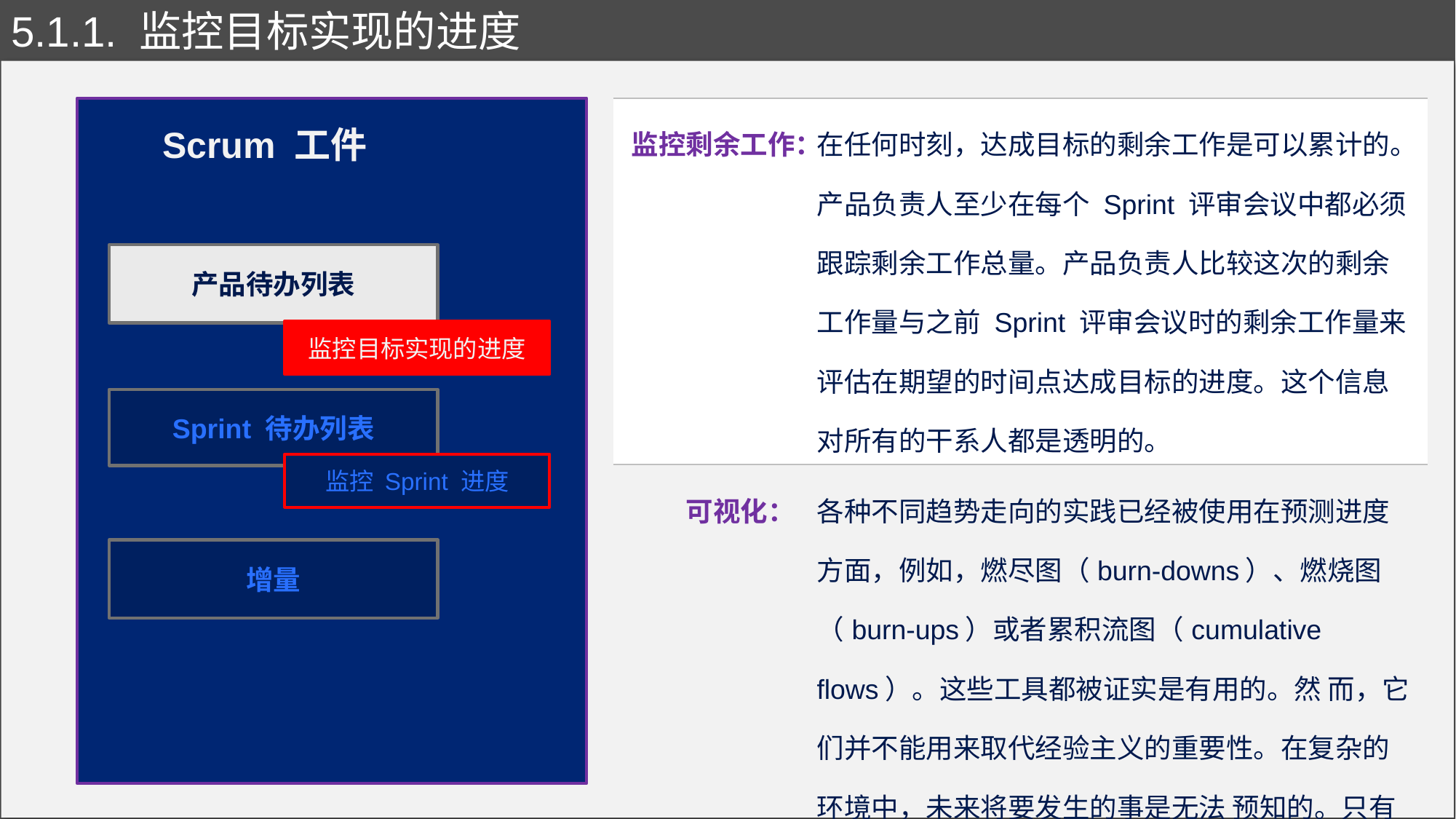

# 5.1.1. 监控目标实现的进度

| 监控剩余工作： | 在任何时刻，达成目标的剩余工作是可以累计的。产品负责人至少在每个 Sprint 评审会议中都必须跟踪剩余工作总量。产品负责人比较这次的剩余工作量与之前 Sprint 评审会议时的剩余工作量来评估在期望的时间点达成目标的进度。这个信息对所有的干系人都是透明的。 |
| --- | --- |
| 可视化： | 各种不同趋势走向的实践已经被使用在预测进度方面，例如，燃尽图（burn-downs）、燃烧图（burn-ups）或者累积流图（cumulative flows）。这些工具都被证实是有用的。然 而，它们并不能用来取代经验主义的重要性。在复杂的环境中，未来将要发生的事是无法 预知的。只有已经发生的事才能用来做前瞻性的决策。 |
Scrum 工件
产品待办列表
监控目标实现的进度
Sprint 待办列表
监控 Sprint 进度
增量